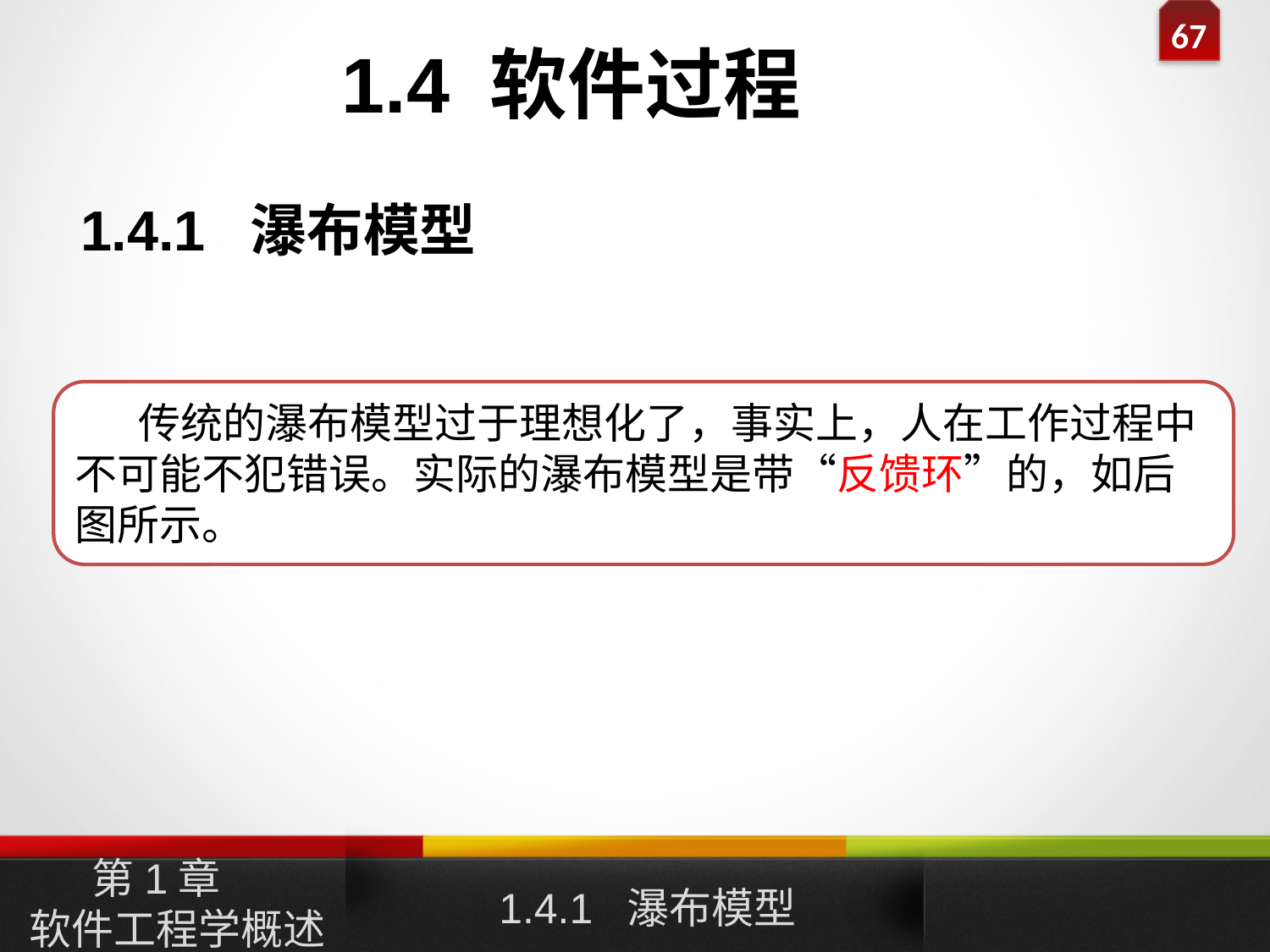

1.4 软件过程
1.4.1  瀑布模型
传统的瀑布模型过于理想化了，事实上，人在工作过程中不可能不犯错误。实际的瀑布模型是带“反馈环”的，如后图所示。
1.4.1  瀑布模型